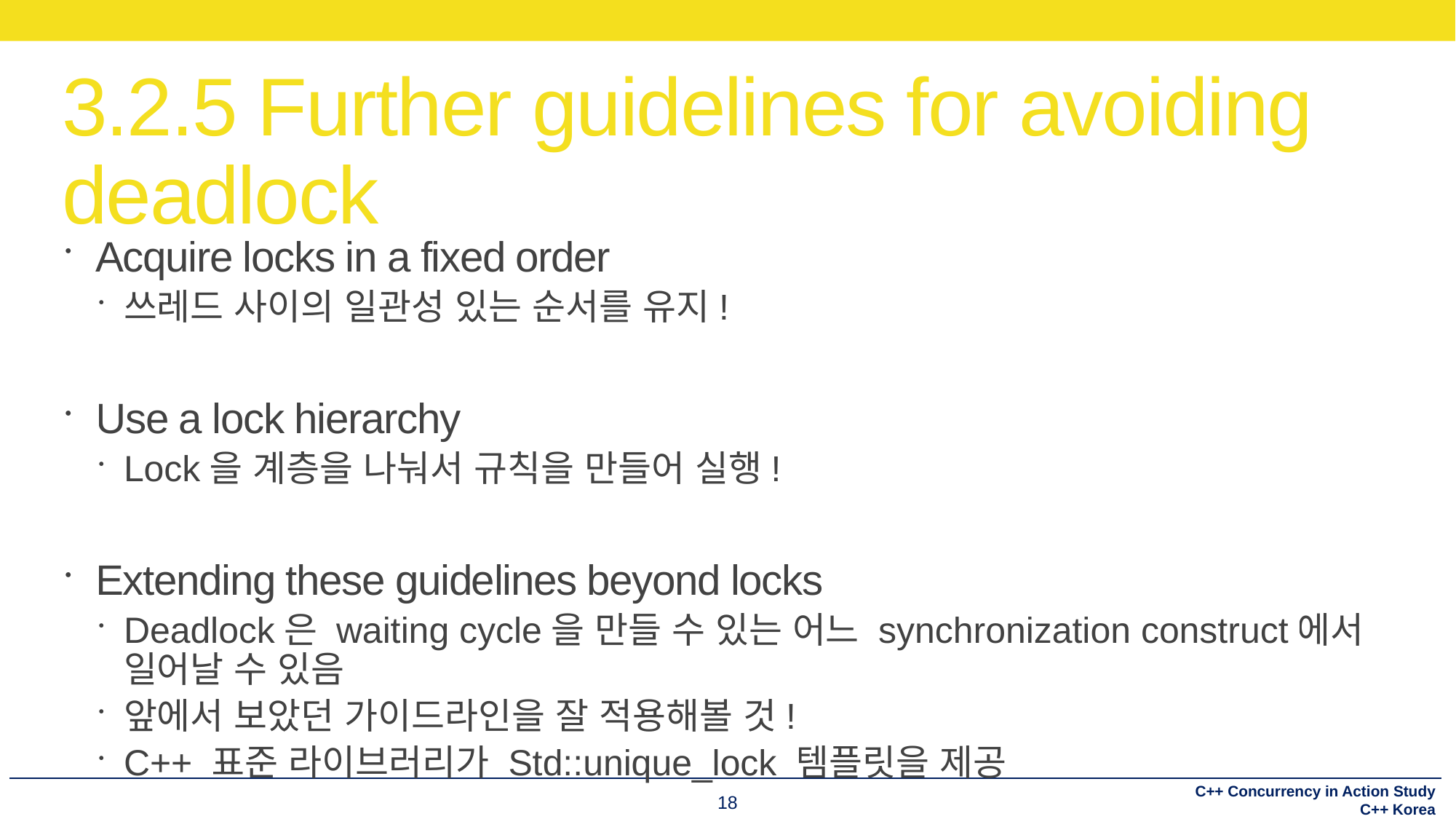

# 3.2.5 Further guidelines for avoiding deadlock
Acquire locks in a fixed order
쓰레드 사이의 일관성 있는 순서를 유지!

Use a lock hierarchy
Lock을 계층을 나눠서 규칙을 만들어 실행!

Extending these guidelines beyond locks
Deadlock은 waiting cycle을 만들 수 있는 어느 synchronization construct에서 일어날 수 있음
앞에서 보았던 가이드라인을 잘 적용해볼 것!
C++ 표준 라이브러리가 Std::unique_lock 템플릿을 제공
18